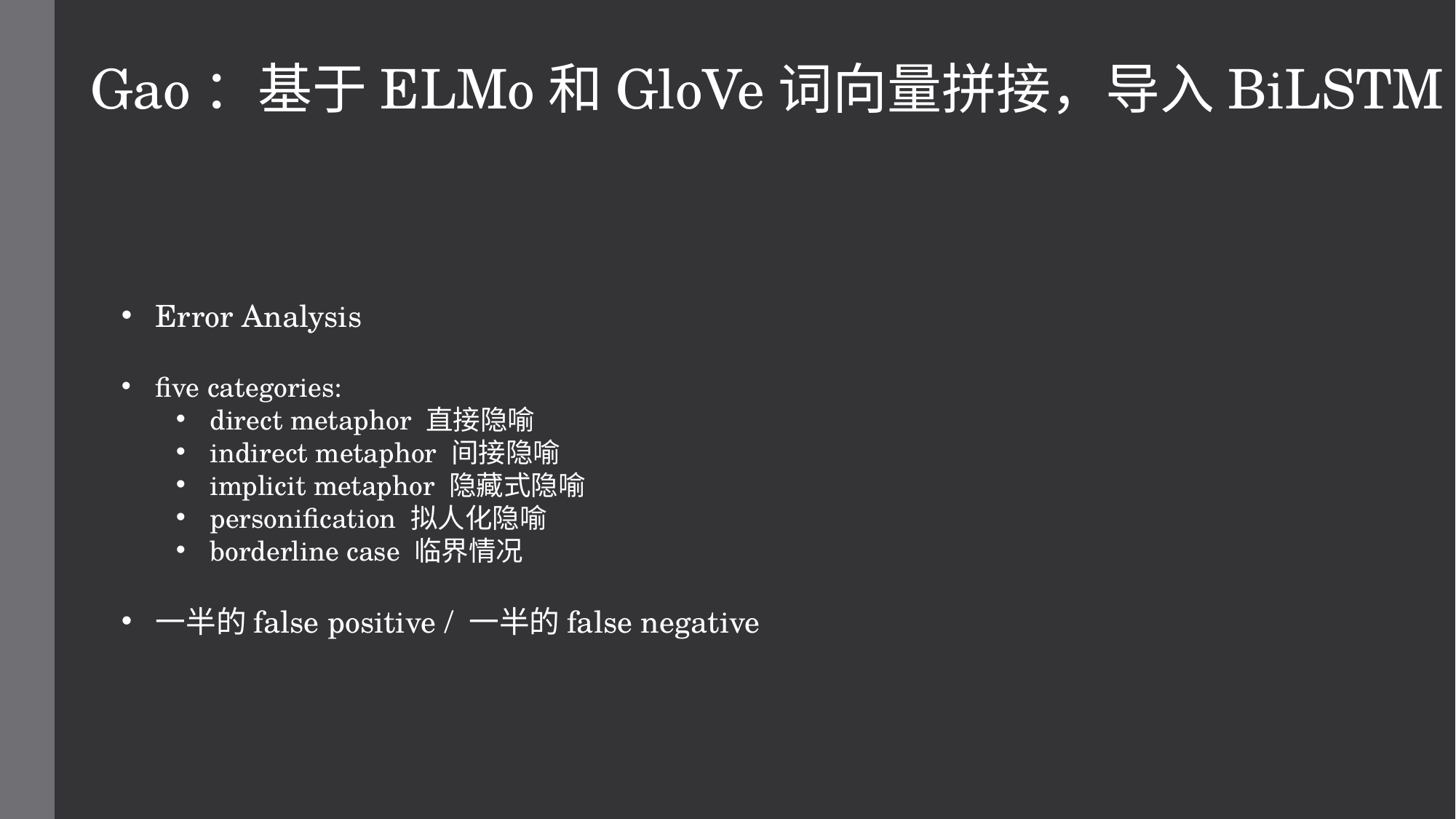

Gao：基于ELMo和GloVe词向量拼接，导入BiLSTM
Error Analysis

five categories:
direct metaphor 直接隐喻
indirect metaphor 间接隐喻
implicit metaphor 隐藏式隐喻
personification 拟人化隐喻
borderline case 临界情况

一半的false positive / 一半的false negative